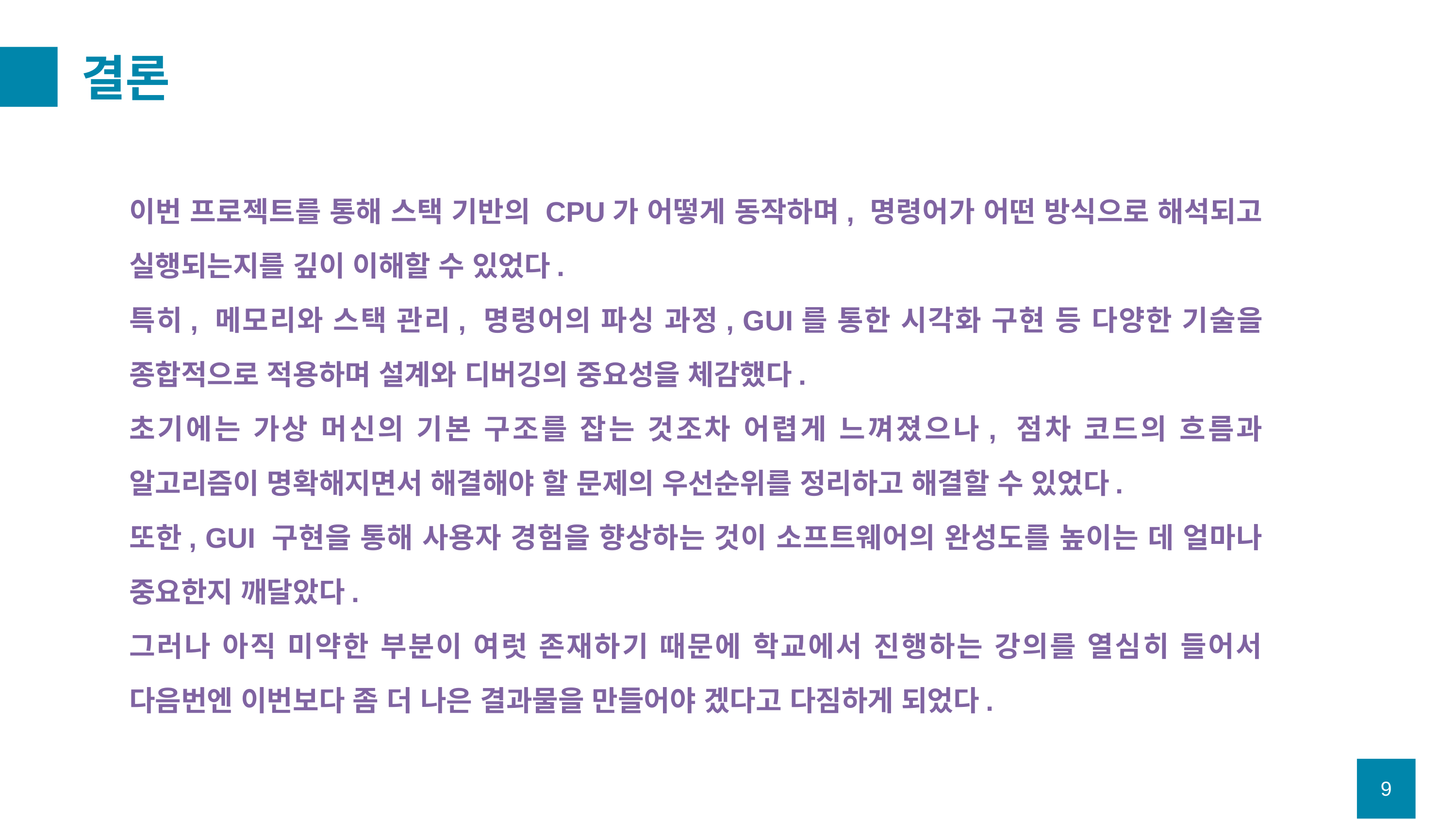

# 결론
이번 프로젝트를 통해 스택 기반의 CPU가 어떻게 동작하며, 명령어가 어떤 방식으로 해석되고 실행되는지를 깊이 이해할 수 있었다.
특히, 메모리와 스택 관리, 명령어의 파싱 과정, GUI를 통한 시각화 구현 등 다양한 기술을 종합적으로 적용하며 설계와 디버깅의 중요성을 체감했다.
초기에는 가상 머신의 기본 구조를 잡는 것조차 어렵게 느껴졌으나, 점차 코드의 흐름과 알고리즘이 명확해지면서 해결해야 할 문제의 우선순위를 정리하고 해결할 수 있었다.
또한, GUI 구현을 통해 사용자 경험을 향상하는 것이 소프트웨어의 완성도를 높이는 데 얼마나 중요한지 깨달았다.
그러나 아직 미약한 부분이 여럿 존재하기 때문에 학교에서 진행하는 강의를 열심히 들어서 다음번엔 이번보다 좀 더 나은 결과물을 만들어야 겠다고 다짐하게 되었다.
9